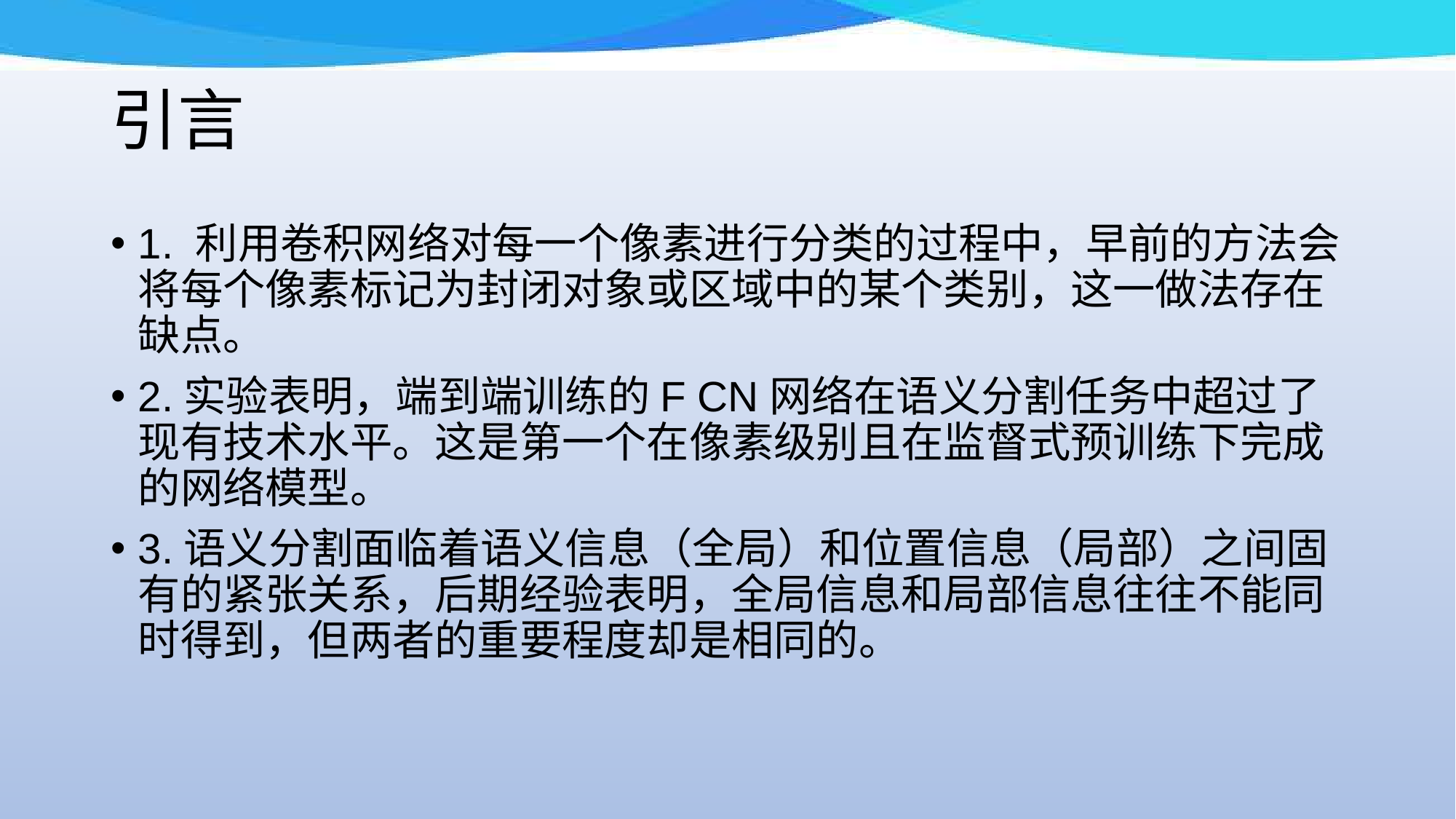

# 引言
1. 利用卷积网络对每一个像素进行分类的过程中，早前的方法会将每个像素标记为封闭对象或区域中的某个类别，这一做法存在缺点。
2.实验表明，端到端训练的F CN网络在语义分割任务中超过了现有技术水平。这是第一个在像素级别且在监督式预训练下完成的网络模型。
3.语义分割面临着语义信息（全局）和位置信息（局部）之间固有的紧张关系，后期经验表明，全局信息和局部信息往往不能同时得到，但两者的重要程度却是相同的。